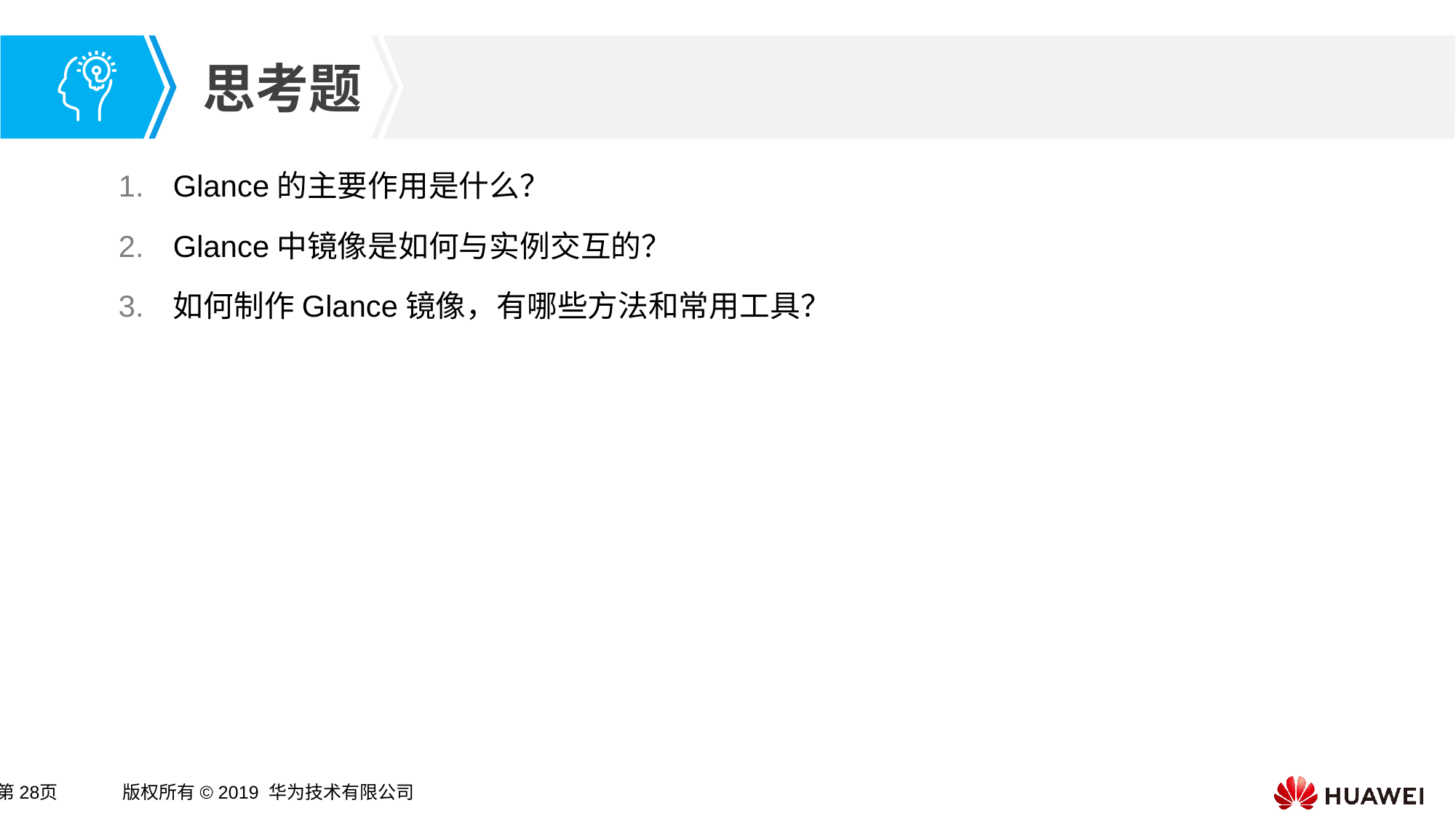

Glance的主要作用是什么？
Glance中镜像是如何与实例交互的？
如何制作Glance镜像，有哪些方法和常用工具？